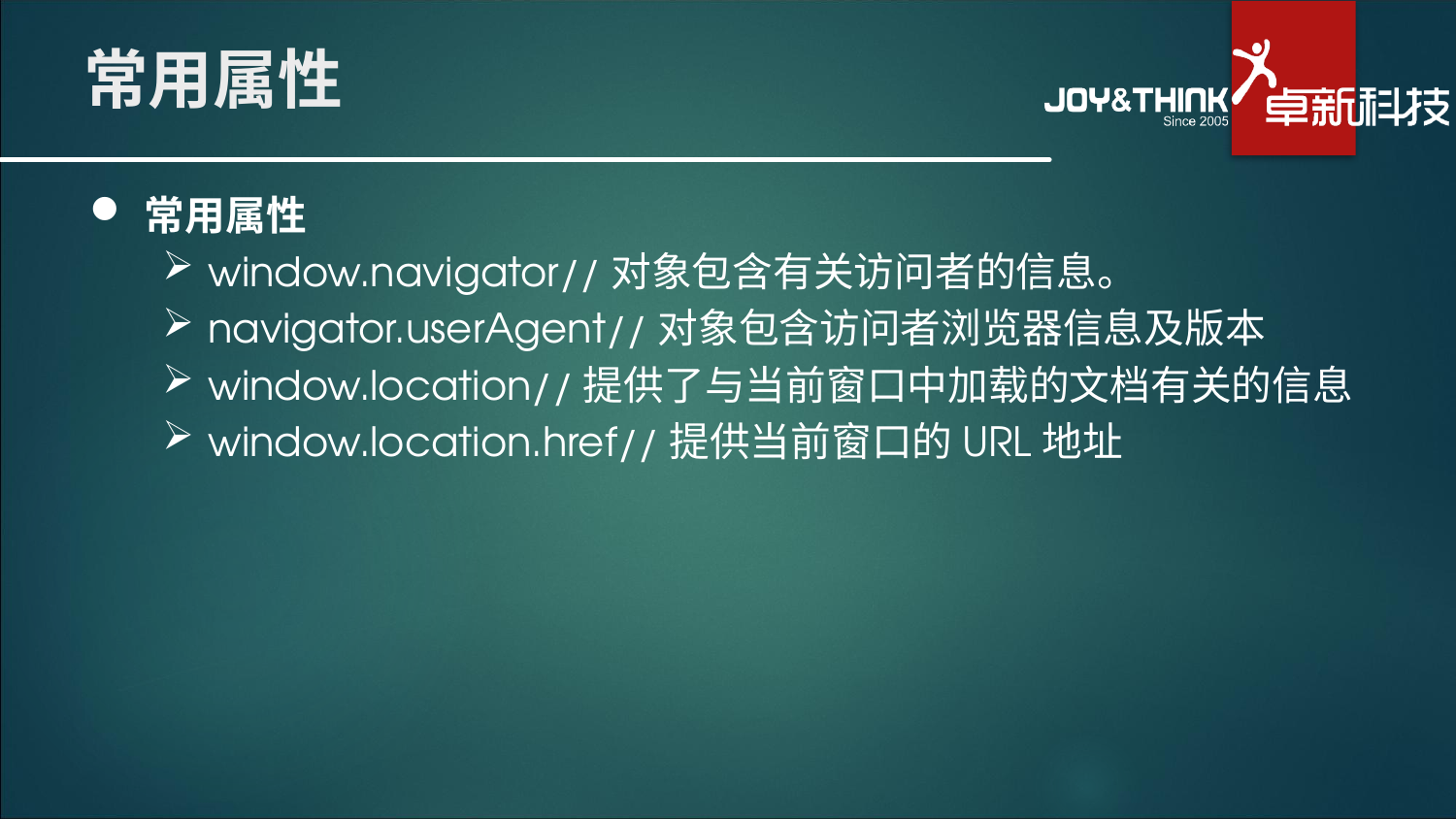

# 常用属性
常用属性
window.navigator//对象包含有关访问者的信息。
navigator.userAgent//对象包含访问者浏览器信息及版本
window.location//提供了与当前窗口中加载的文档有关的信息
window.location.href//提供当前窗口的URL地址